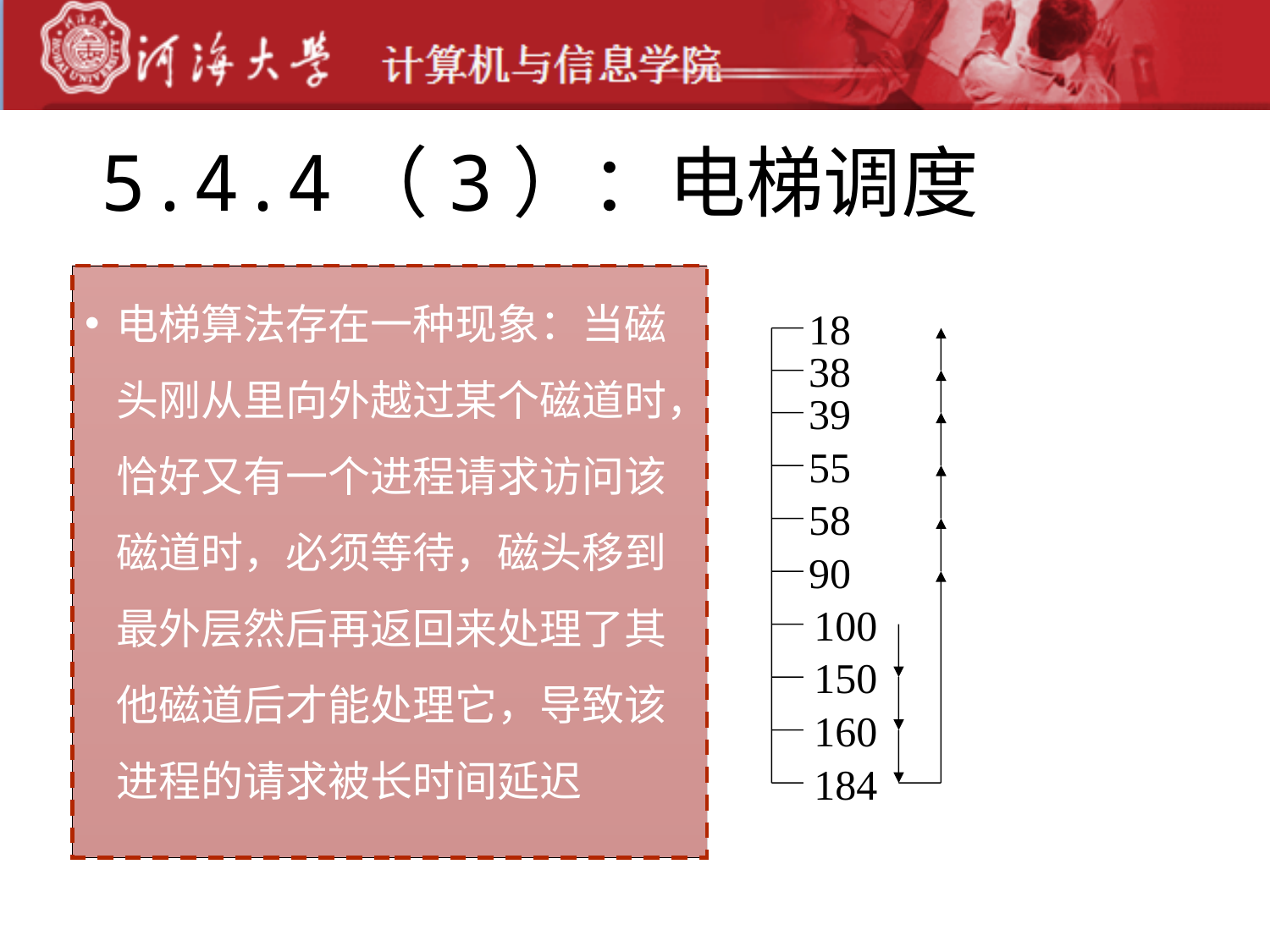

# 5.4.4（3）：电梯调度
选择沿臂的移动方向最近的柱面，如果同一柱面上有多个请求，还需进行旋转优化
如果这个方向没有访问请求时，就改变臂的移动方向，处理所遇到的最近的I/O请求，非常类似于电梯的调度规则

电梯算法存在一种现象：当磁头刚从里向外越过某个磁道时，恰好又有一个进程请求访问该磁道时，必须等待，磁头移到最外层然后再返回来处理了其他磁道后才能处理它，导致该进程的请求被长时间延迟
18

38

39

55

58

90

100

150

160

184